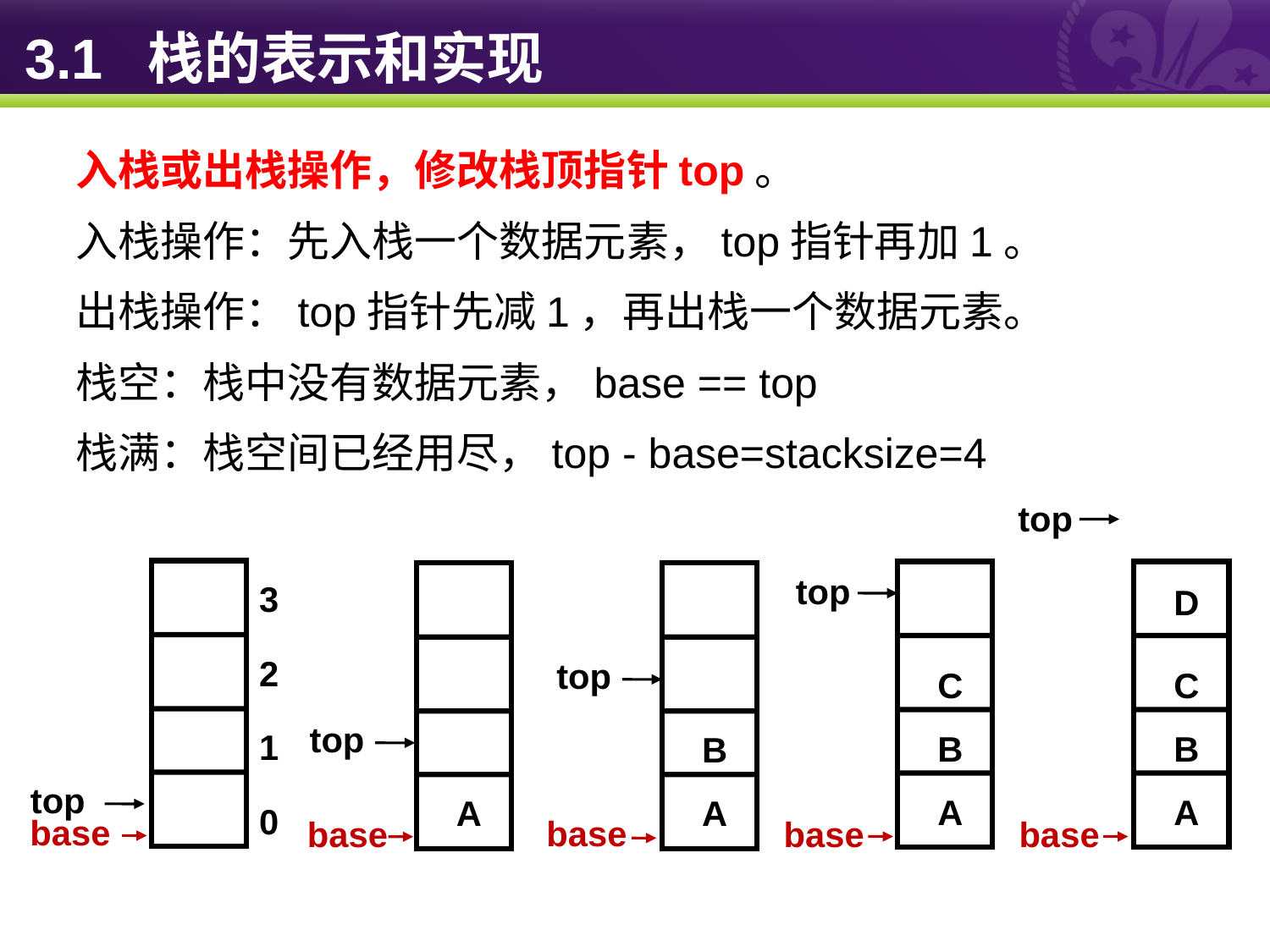

# 3.1  栈的表示和实现
    入栈或出栈操作，修改栈顶指针top。
    入栈操作：先入栈一个数据元素，top指针再加1。
    出栈操作：top指针先减1，再出栈一个数据元素。
    栈空：栈中没有数据元素，base == top
    栈满：栈空间已经用尽，top - base=stacksize=4
top

D

C

B

A

base

3

2

1
top

0

base

C

B

A

top
base

top

A
base

B

A

top
base